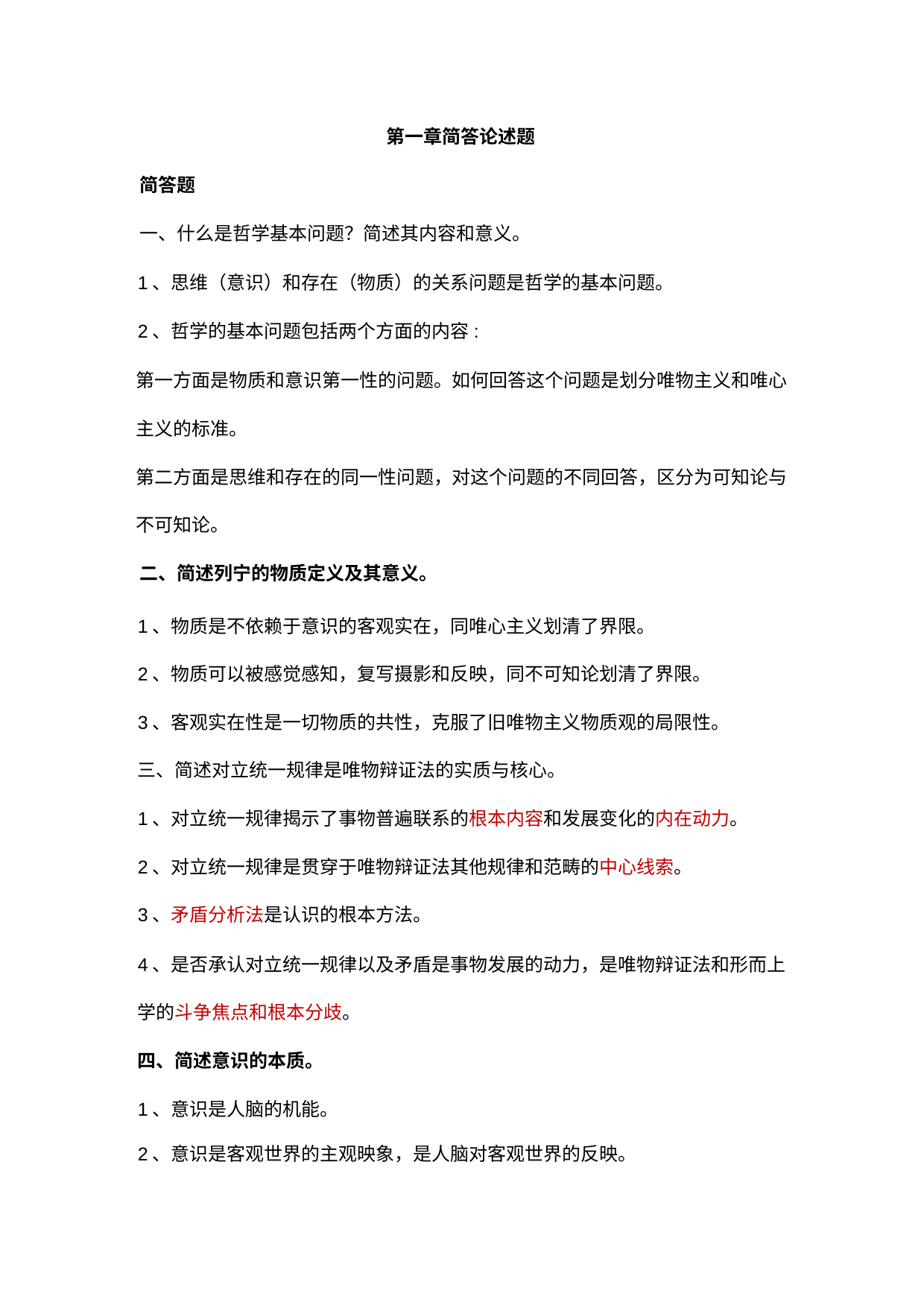

第一章简答论述题
简答题
一、什么是哲学基本问题？简述其内容和意义。
1、思维（意识）和存在（物质）的关系问题是哲学的基本问题。

2、哲学的基本问题包括两个方面的内容:
第一方面是物质和意识第一性的问题。如何回答这个问题是划分唯物主义和唯心

主义的标准。
第二方面是思维和存在的同一性问题，对这个问题的不同回答，区分为可知论与

不可知论。
二、简述列宁的物质定义及其意义。
1、物质是不依赖于意识的客观实在，同唯心主义划清了界限。

2、物质可以被感觉感知，复写摄影和反映，同不可知论划清了界限。

3、客观实在性是一切物质的共性，克服了旧唯物主义物质观的局限性。

三、简述对立统一规律是唯物辩证法的实质与核心。
1、对立统一规律揭示了事物普遍联系的根本内容和发展变化的内在动力。

2、对立统一规律是贯穿于唯物辩证法其他规律和范畴的中心线索。

3、矛盾分析法是认识的根本方法。
4、是否承认对立统一规律以及矛盾是事物发展的动力，是唯物辩证法和形而上

学的斗争焦点和根本分歧。

四、简述意识的本质。

1、意识是人脑的机能。
2、意识是客观世界的主观映象，是人脑对客观世界的反映。